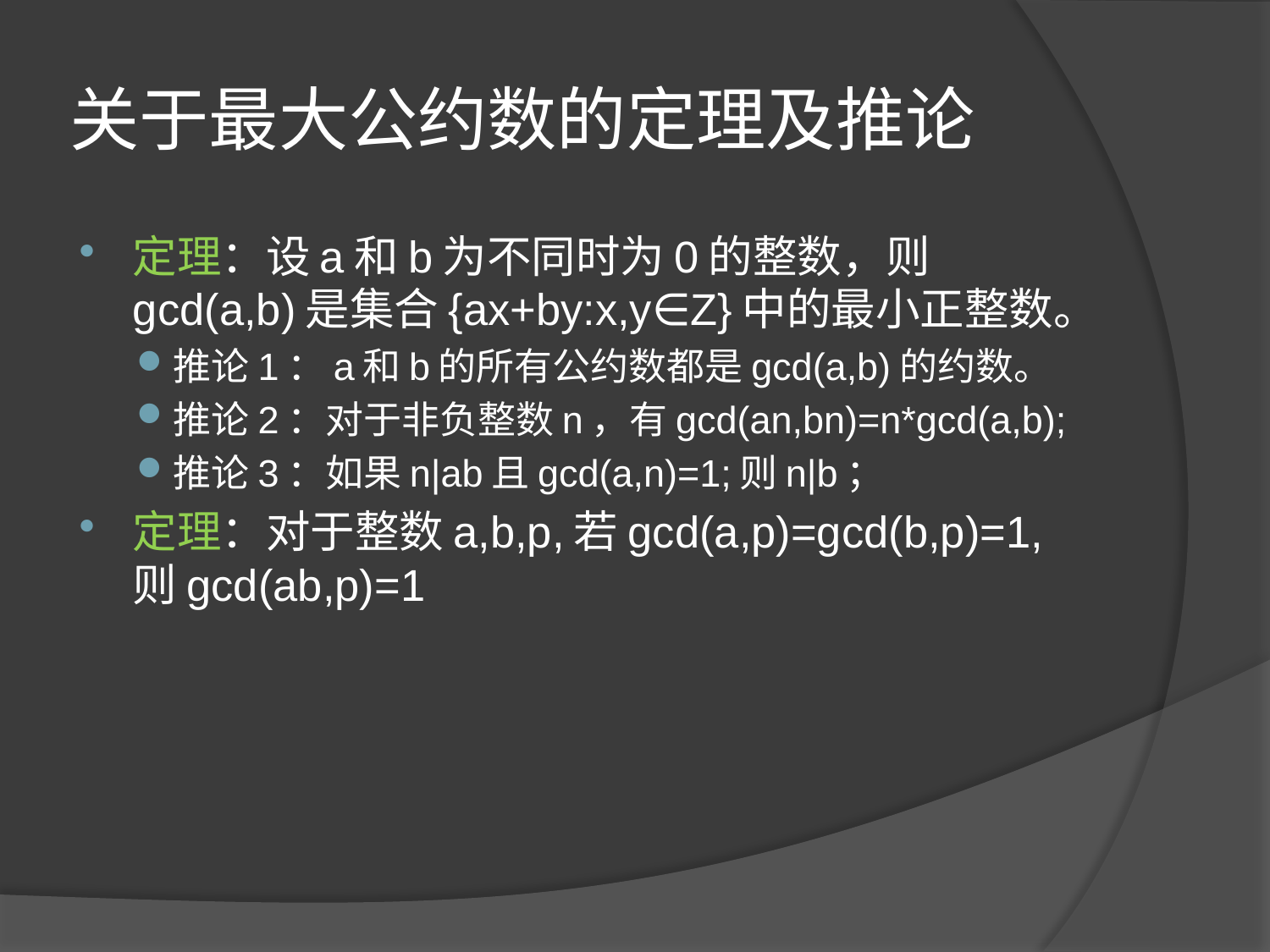

# 关于最大公约数的定理及推论
定理：设a和b为不同时为0的整数，则gcd(a,b)是集合{ax+by:x,y∈Z}中的最小正整数。
推论1：a和b的所有公约数都是gcd(a,b)的约数。
推论2：对于非负整数n，有gcd(an,bn)=n*gcd(a,b);
推论3：如果n|ab且gcd(a,n)=1;则n|b；
定理：对于整数a,b,p,若gcd(a,p)=gcd(b,p)=1,则gcd(ab,p)=1